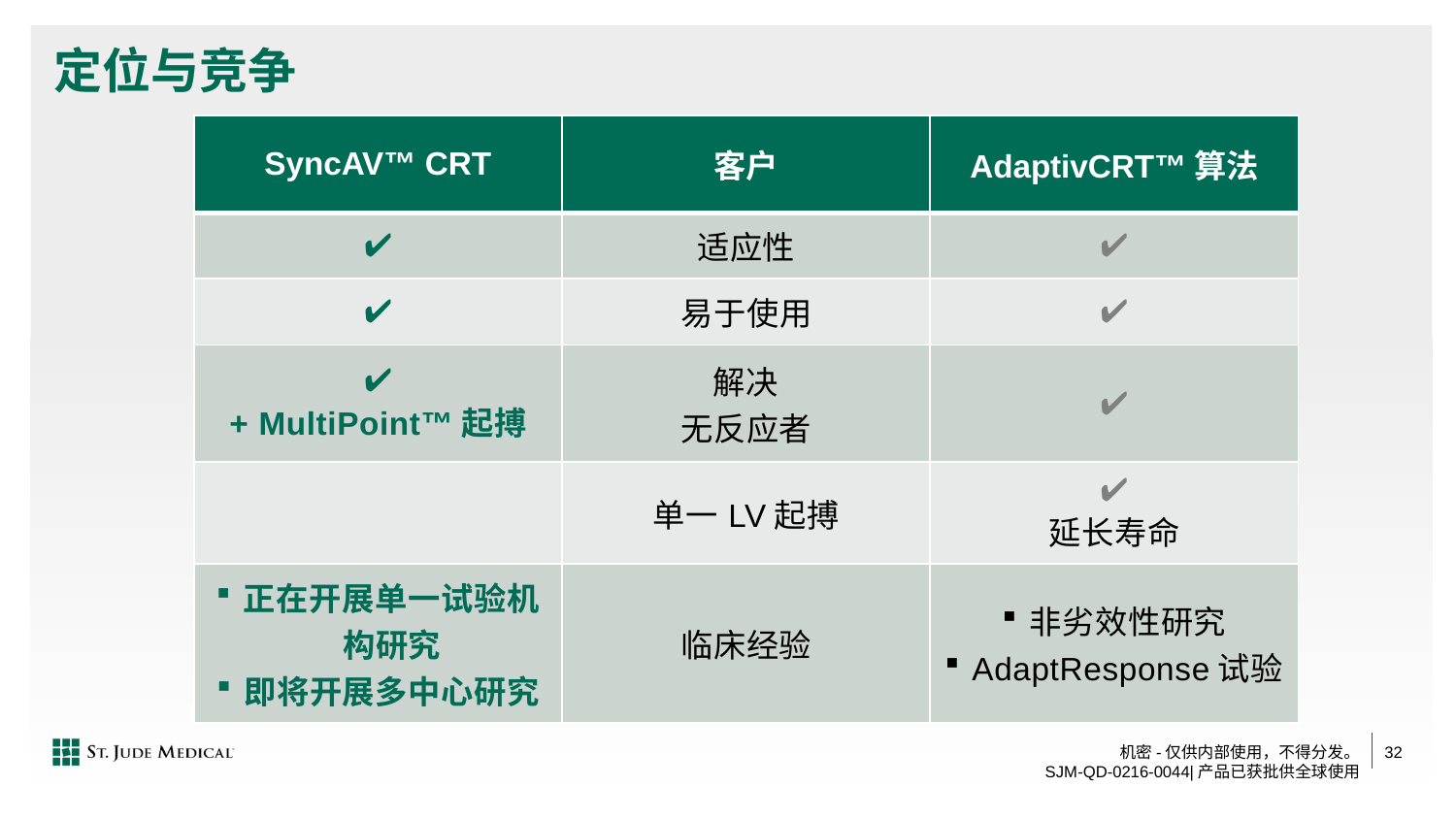

# 定位与竞争
| SyncAV™ CRT | 客户 | AdaptivCRT™算法 |
| --- | --- | --- |
| ✔ | 适应性 | ✔ |
| ✔ | 易于使用 | ✔ |
| ✔ + MultiPoint™起搏 | 解决 无反应者 | ✔ |
|  | 单一LV起搏 | ✔ 延长寿命 |
| 正在开展单一试验机构研究 即将开展多中心研究 | 临床经验 | 非劣效性研究 AdaptResponse试验 |
32